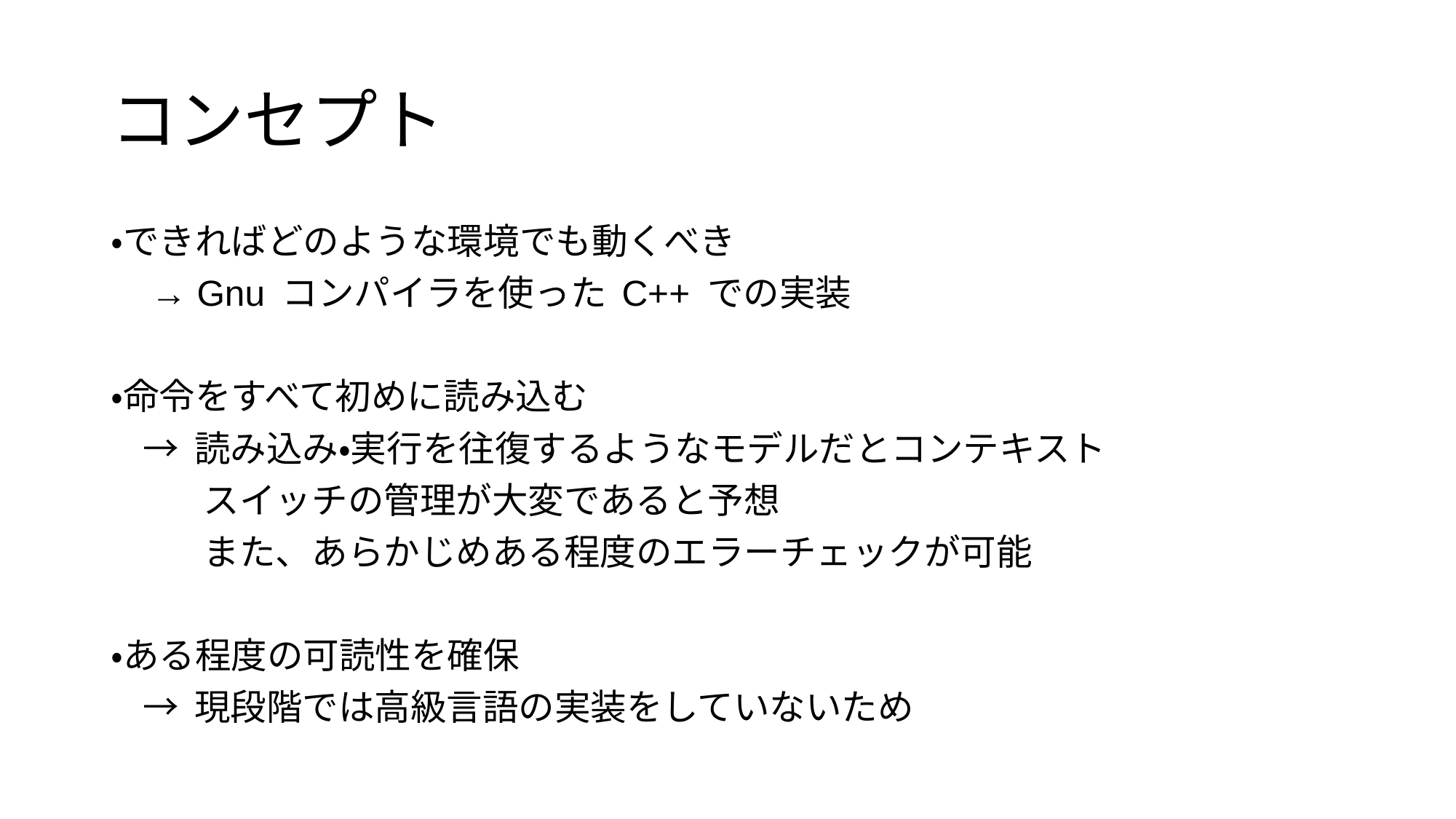

# コンセプト
・できればどのような環境でも動くべき
    → Gnu コンパイラを使った C++ での実装

・命令をすべて初めに読み込む
    → 読み込み・実行を往復するようなモデルだとコンテキスト
	スイッチの管理が大変であると予想
	また、あらかじめある程度のエラーチェックが可能

・ある程度の可読性を確保
    → 現段階では高級言語の実装をしていないため